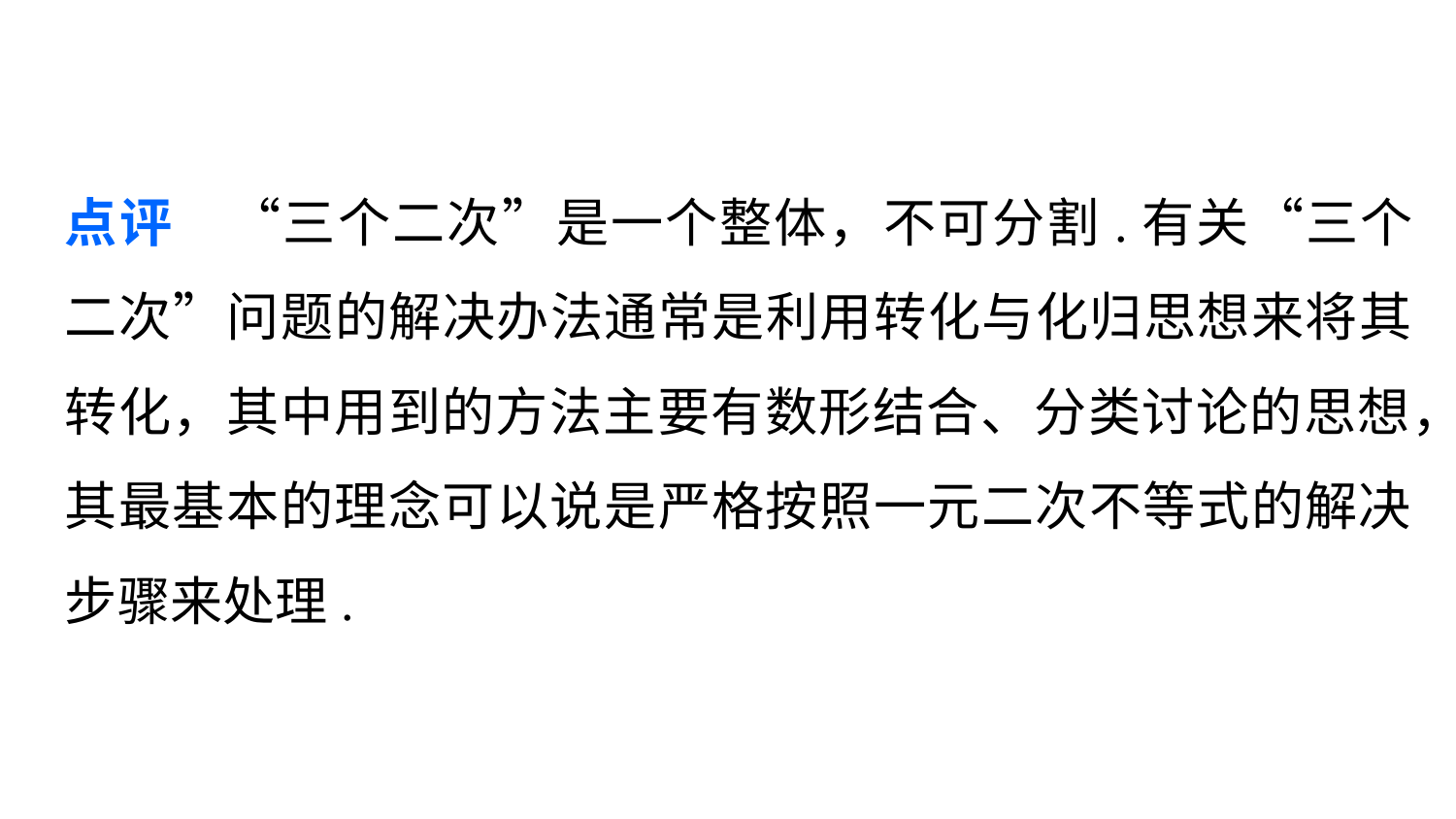

点评　“三个二次”是一个整体，不可分割.有关“三个二次”问题的解决办法通常是利用转化与化归思想来将其转化，其中用到的方法主要有数形结合、分类讨论的思想，其最基本的理念可以说是严格按照一元二次不等式的解决步骤来处理.